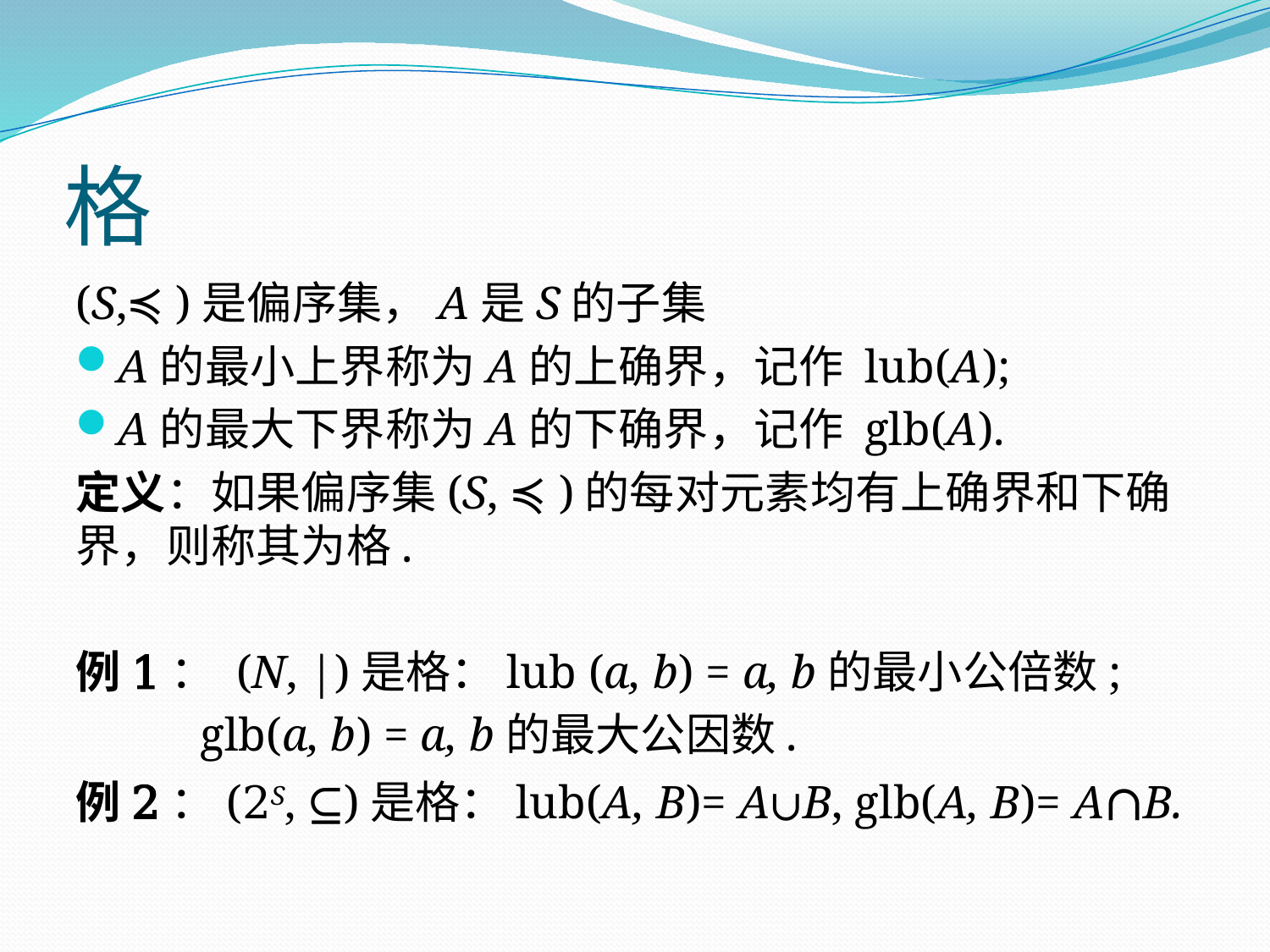

# 格
(S,≼ )是偏序集，A是S的子集
A的最小上界称为A的上确界，记作 lub(A);
A的最大下界称为A的下确界，记作 glb(A).
定义：如果偏序集(S, ≼ )的每对元素均有上确界和下确界，则称其为格.

例1： (N, |)是格：lub (a, b) = a, b的最小公倍数;
	glb(a, b) = a, b的最大公因数.
例2：(2S, ⊆)是格：lub(A, B)= A∪B, glb(A, B)= A∩B.